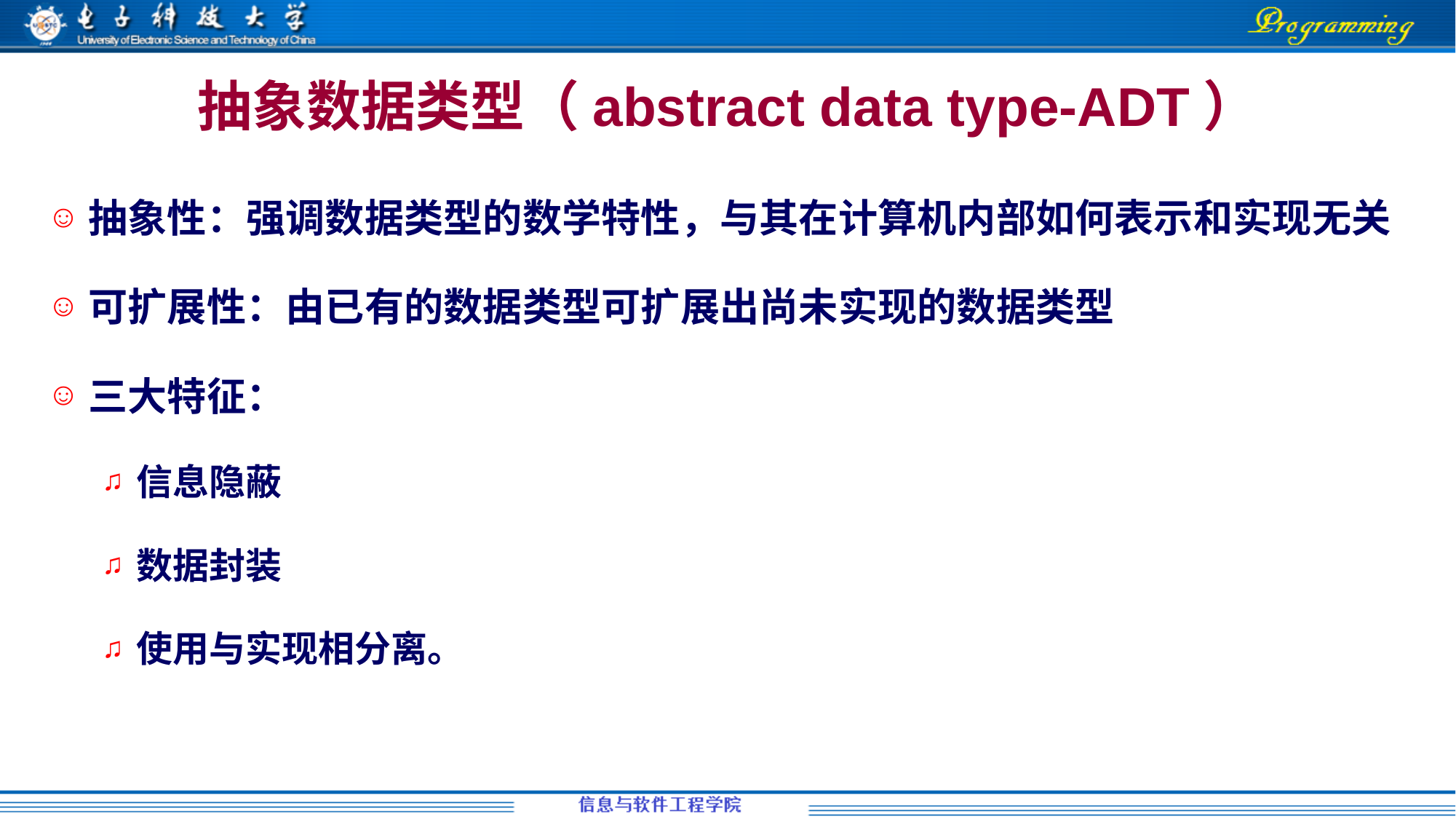

# 抽象数据类型（abstract data type-ADT）
抽象性：强调数据类型的数学特性，与其在计算机内部如何表示和实现无关
可扩展性：由已有的数据类型可扩展出尚未实现的数据类型
三大特征：
信息隐蔽
数据封装
使用与实现相分离。